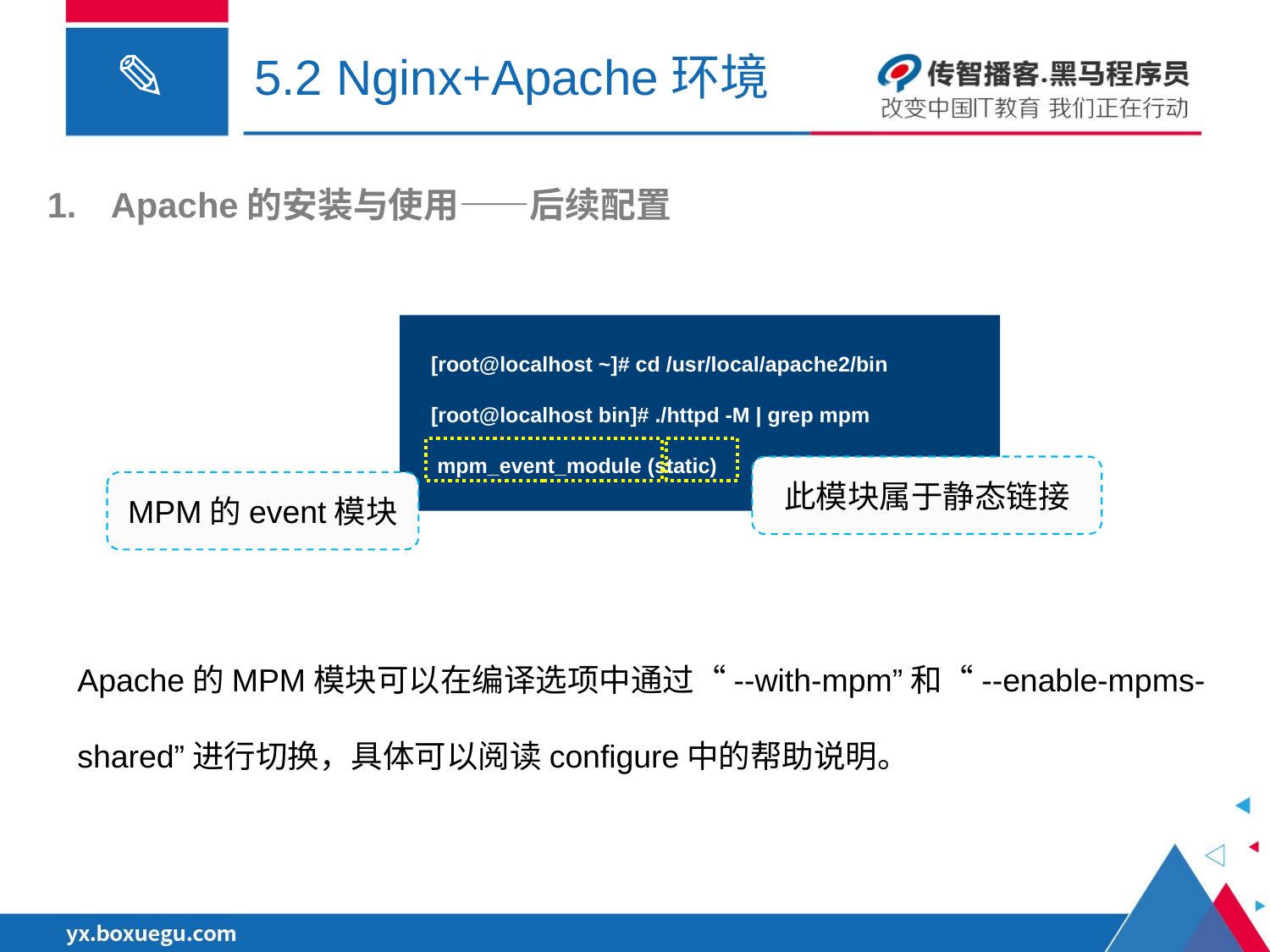

# 5.2 Nginx+Apache环境
Apache的安装与使用——后续配置

[root@localhost ~]# cd /usr/local/apache2/bin
[root@localhost bin]# ./httpd -M | grep mpm
 mpm_event_module (static)

此模块属于静态链接
MPM的event模块
Apache的MPM模块可以在编译选项中通过“--with-mpm”和“--enable-mpms-shared”进行切换，具体可以阅读configure中的帮助说明。